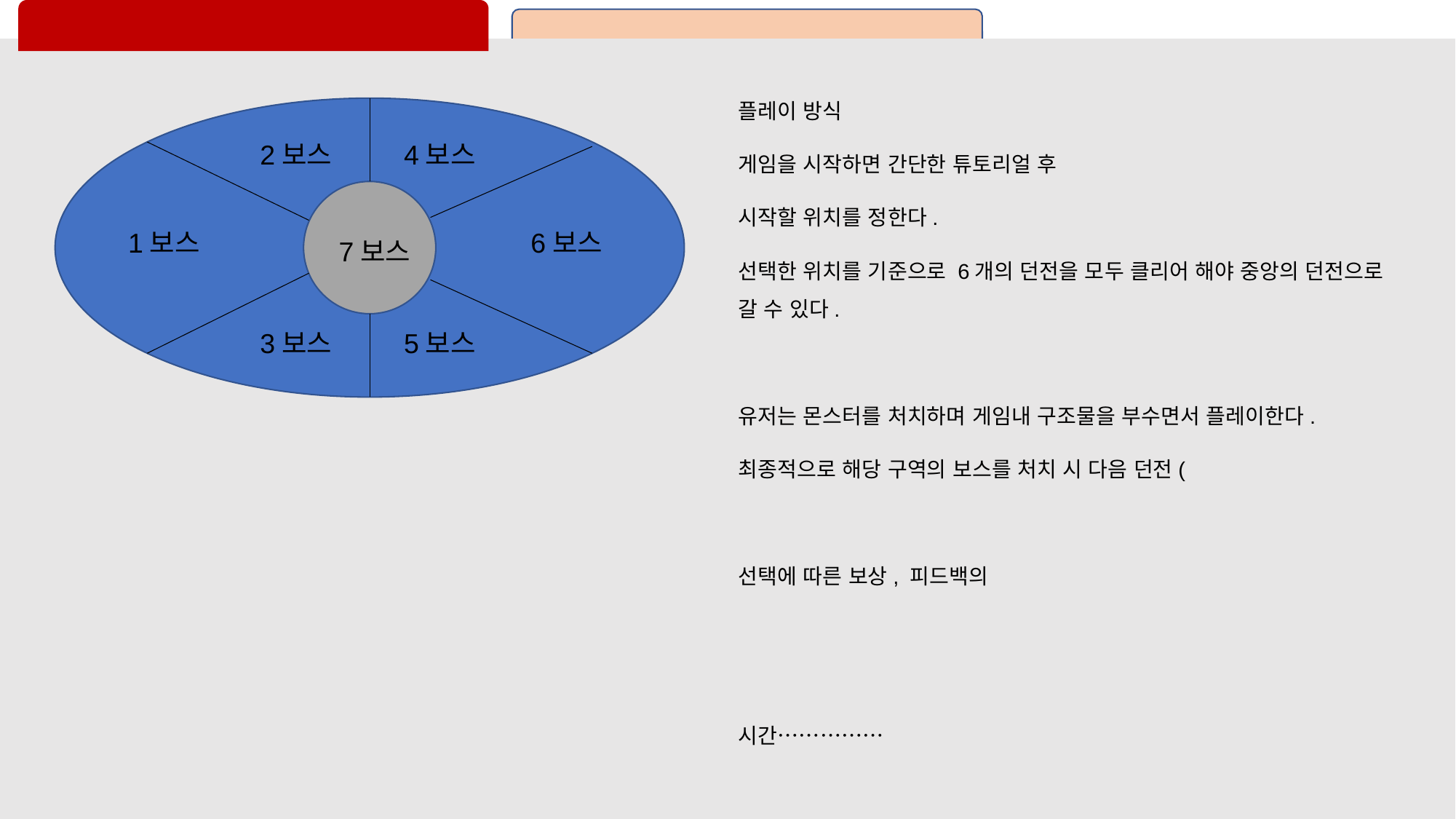

#

플레이 방식
게임을 시작하면 간단한 튜토리얼 후
시작할 위치를 정한다.
선택한 위치를 기준으로 6개의 던전을 모두 클리어 해야 중앙의 던전으로 갈 수 있다.

유저는 몬스터를 처치하며 게임내 구조물을 부수면서 플레이한다.
최종적으로 해당 구역의 보스를 처치 시 다음 던전(

선택에 따른 보상, 피드백의

시간……………

2보스
4보스

1보스
6보스
7보스
3보스
5보스